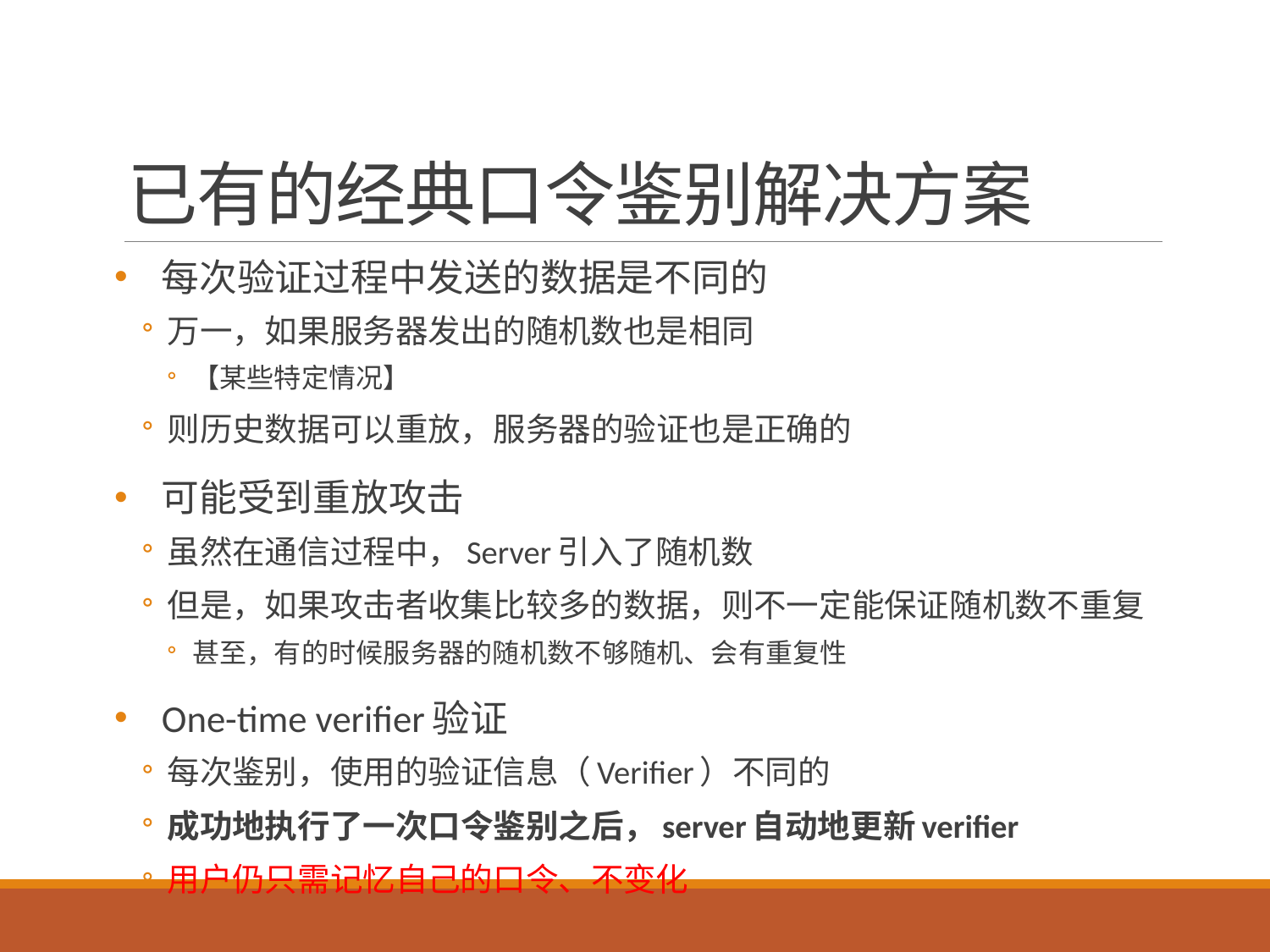

# 已有的经典口令鉴别解决方案
每次验证过程中发送的数据是不同的
万一，如果服务器发出的随机数也是相同
【某些特定情况】
则历史数据可以重放，服务器的验证也是正确的
可能受到重放攻击
虽然在通信过程中，Server引入了随机数
但是，如果攻击者收集比较多的数据，则不一定能保证随机数不重复
甚至，有的时候服务器的随机数不够随机、会有重复性
One-time verifier验证
每次鉴别，使用的验证信息（Verifier）不同的
成功地执行了一次口令鉴别之后，server自动地更新verifier
用户仍只需记忆自己的口令、不变化
57